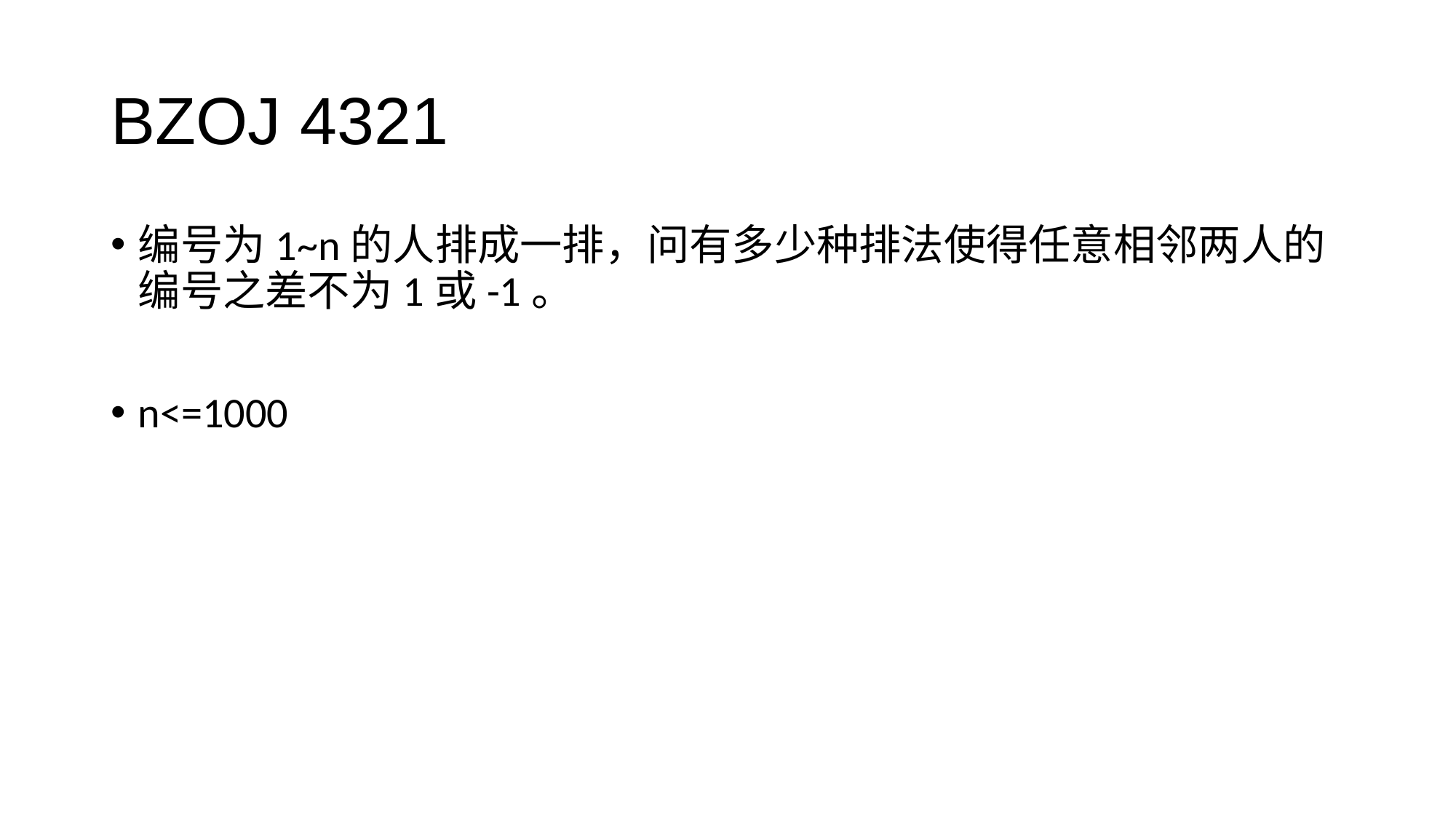

# BZOJ 4321
编号为1~n的人排成一排，问有多少种排法使得任意相邻两人的编号之差不为1或-1。

n<=1000